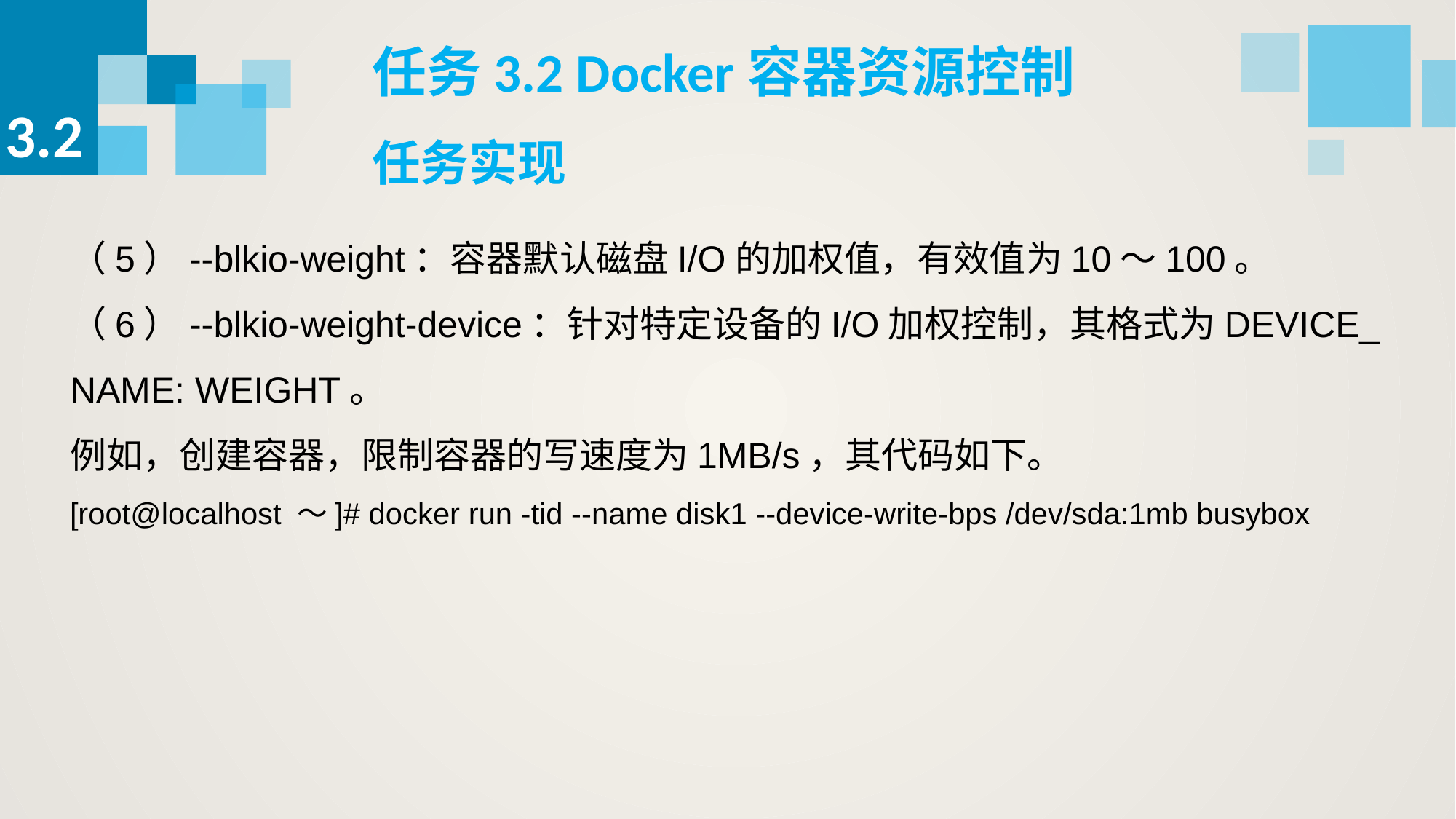

任务3.2 Docker容器资源控制
3.2
任务实现
（5）--blkio-weight：容器默认磁盘I/O的加权值，有效值为10～100。
（6）--blkio-weight-device：针对特定设备的I/O加权控制，其格式为DEVICE_ NAME: WEIGHT。
例如，创建容器，限制容器的写速度为1MB/s，其代码如下。
[root@localhost ～]# docker run -tid --name disk1 --device-write-bps /dev/sda:1mb busybox